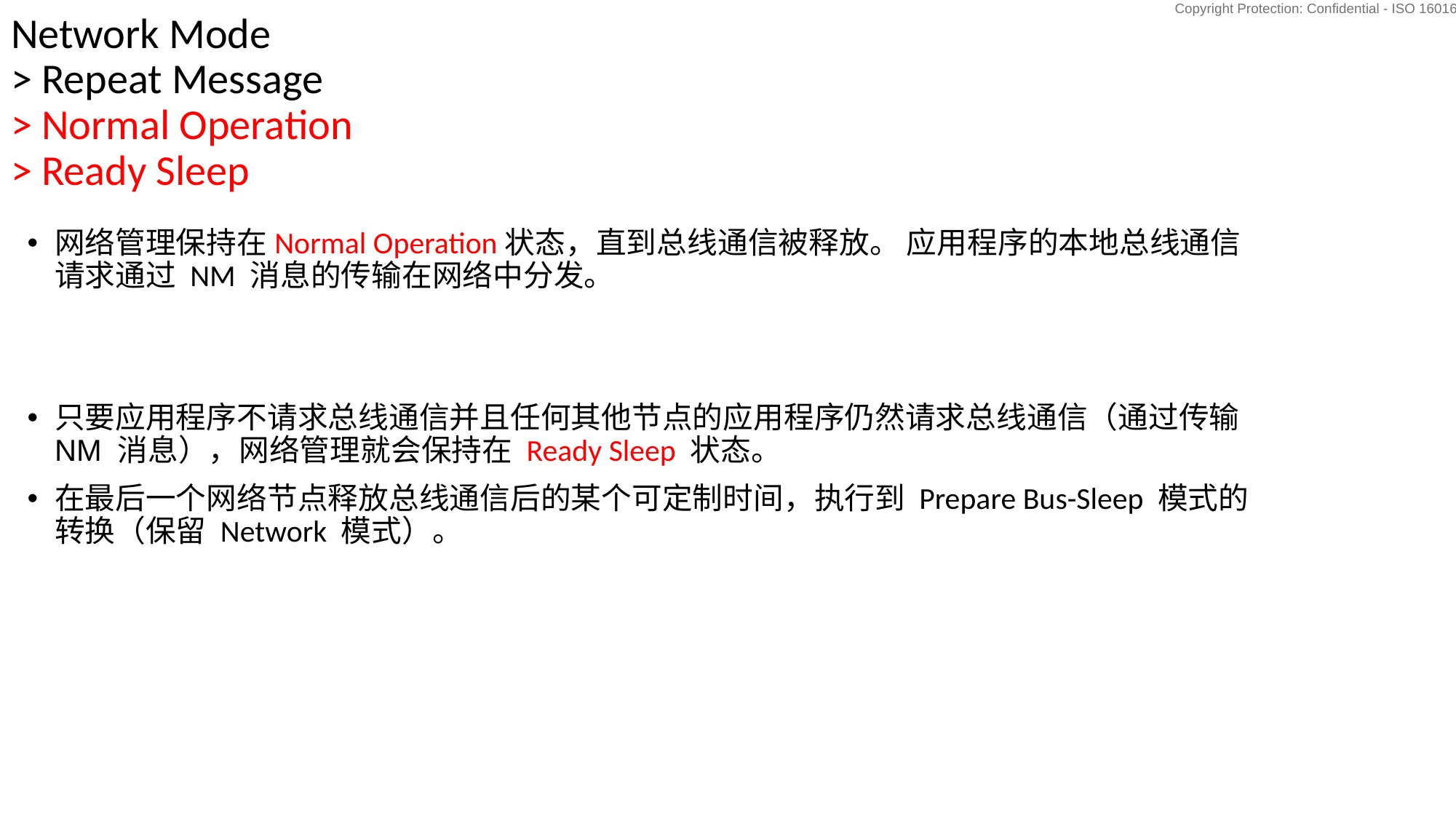

Network Mode
> Repeat Message
> Normal Operation
> Ready Sleep
网络管理保持在Normal Operation状态，直到总线通信被释放。 应用程序的本地总线通信请求通过 NM 消息的传输在网络中分发。
只要应用程序不请求总线通信并且任何其他节点的应用程序仍然请求总线通信（通过传输 NM 消息），网络管理就会保持在 Ready Sleep 状态。
在最后一个网络节点释放总线通信后的某个可定制时间，执行到 Prepare Bus-Sleep 模式的转换（保留 Network 模式）。